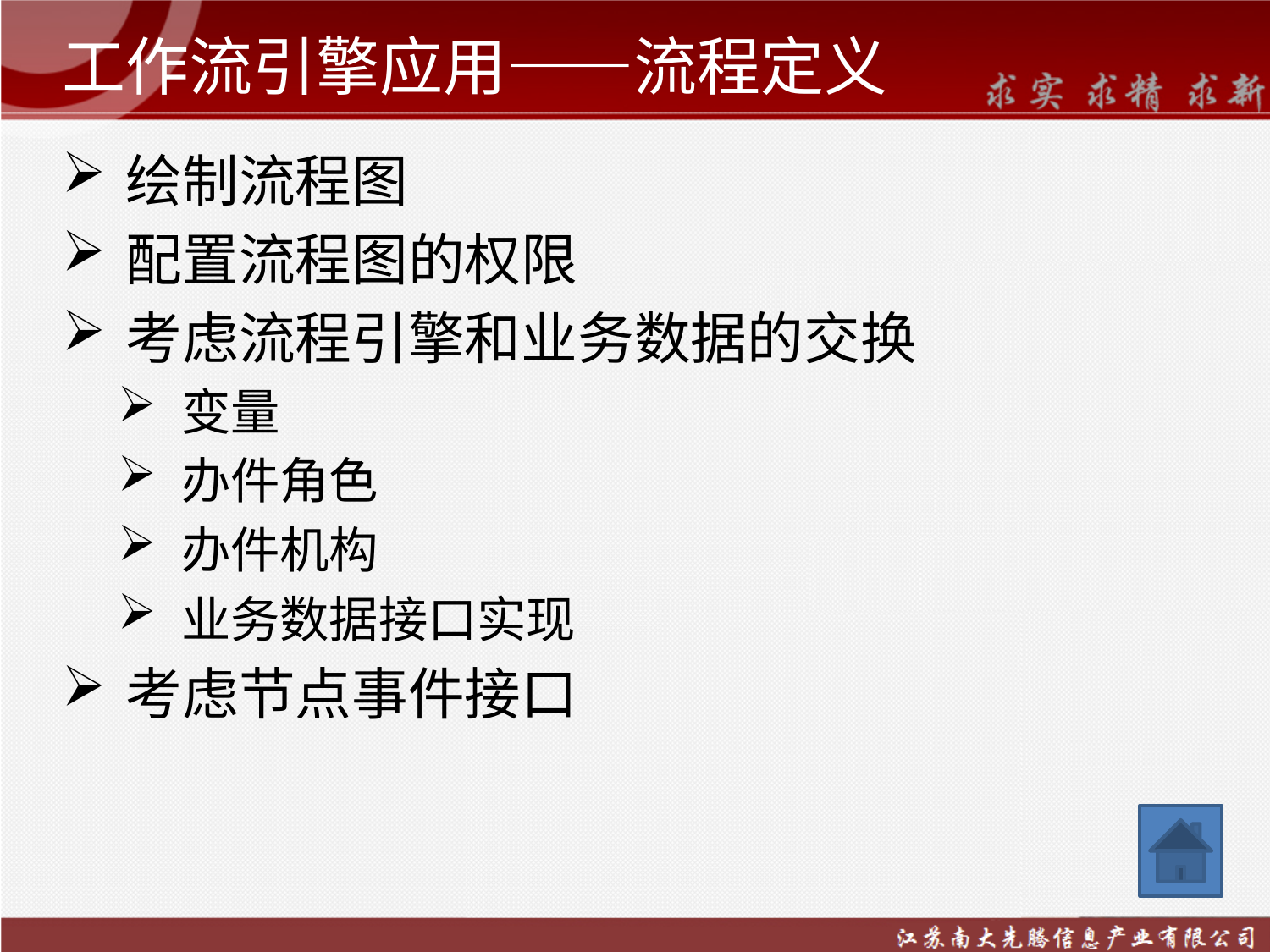

# 工作流引擎应用——流程定义
绘制流程图
配置流程图的权限
考虑流程引擎和业务数据的交换
变量
办件角色
办件机构
业务数据接口实现
考虑节点事件接口